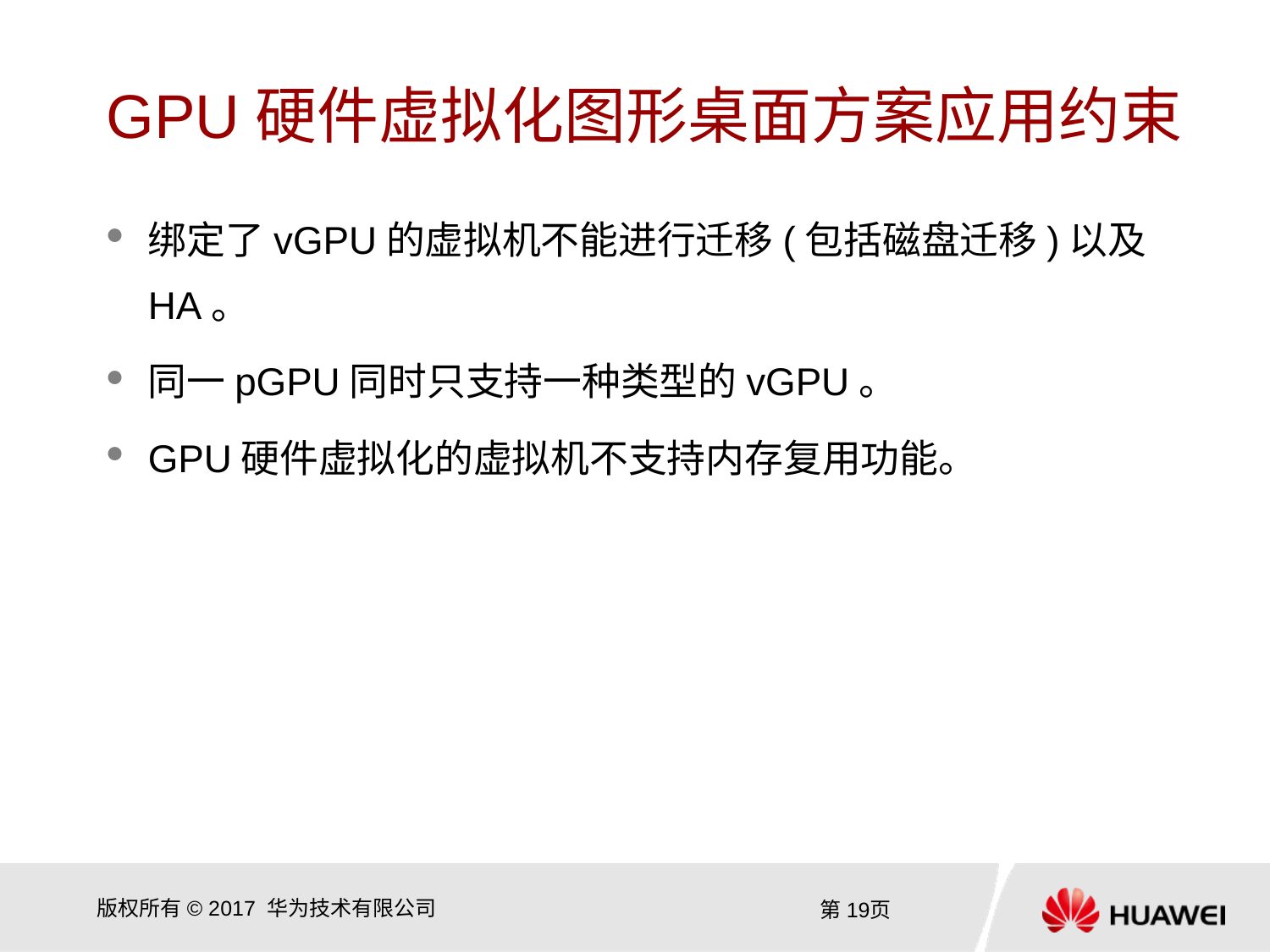

# GPU硬件虚拟化图形桌面方案应用约束
绑定了vGPU的虚拟机不能进行迁移(包括磁盘迁移)以及HA。
同一pGPU同时只支持一种类型的vGPU。
GPU硬件虚拟化的虚拟机不支持内存复用功能。